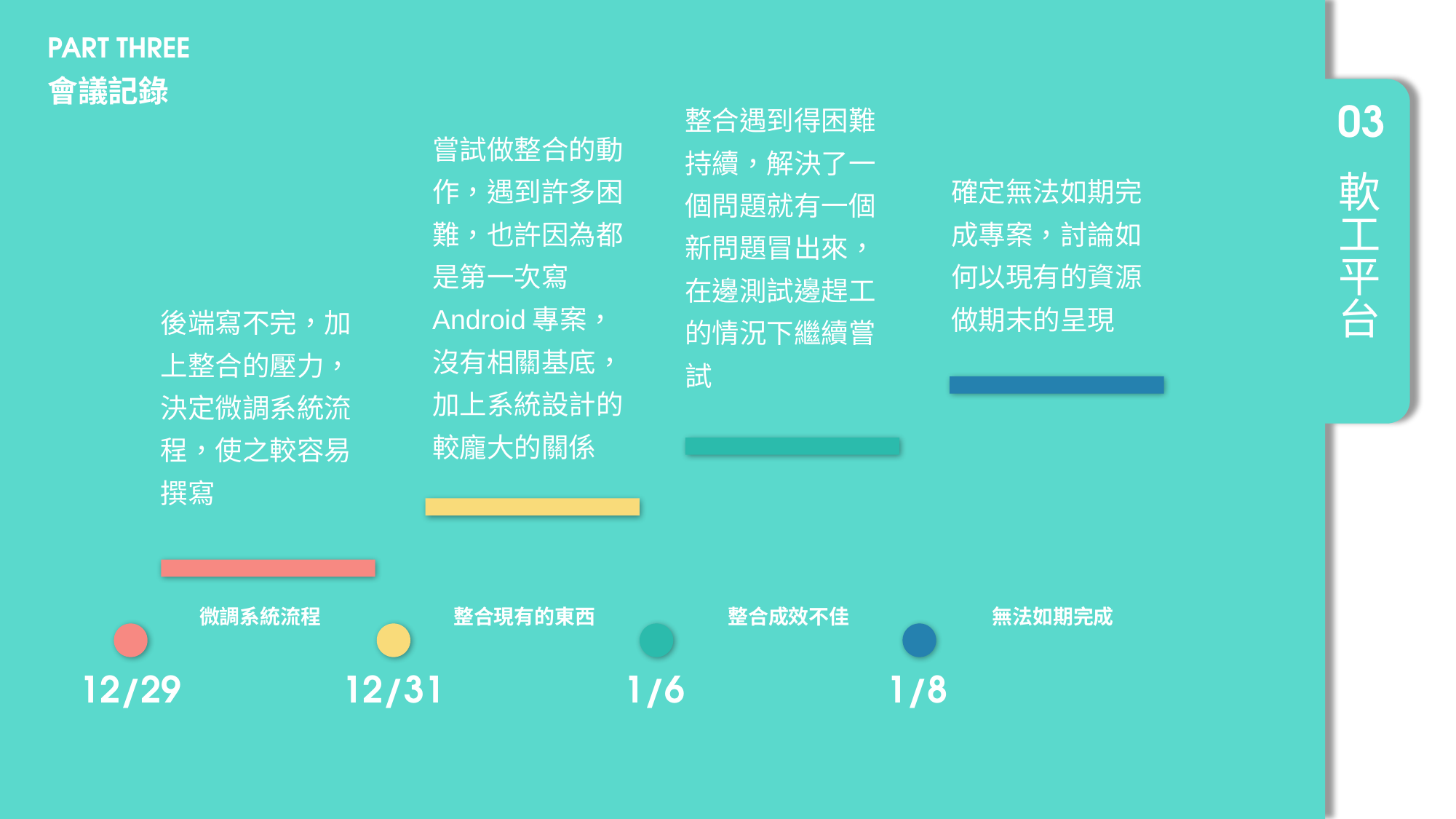

PART THREE
會議記錄
整合遇到得困難持續，解決了一個問題就有一個新問題冒出來，在邊測試邊趕工的情況下繼續嘗試
03
嘗試做整合的動作，遇到許多困難，也許因為都是第一次寫Android專案，沒有相關基底，加上系統設計的較龐大的關係
確定無法如期完成專案，討論如何以現有的資源做期末的呈現
軟工平台
後端寫不完，加上整合的壓力，決定微調系統流程，使之較容易撰寫

微調系統流程
整合現有的東西
整合成效不佳
無法如期完成

12/29
12/31
1/6
1/8